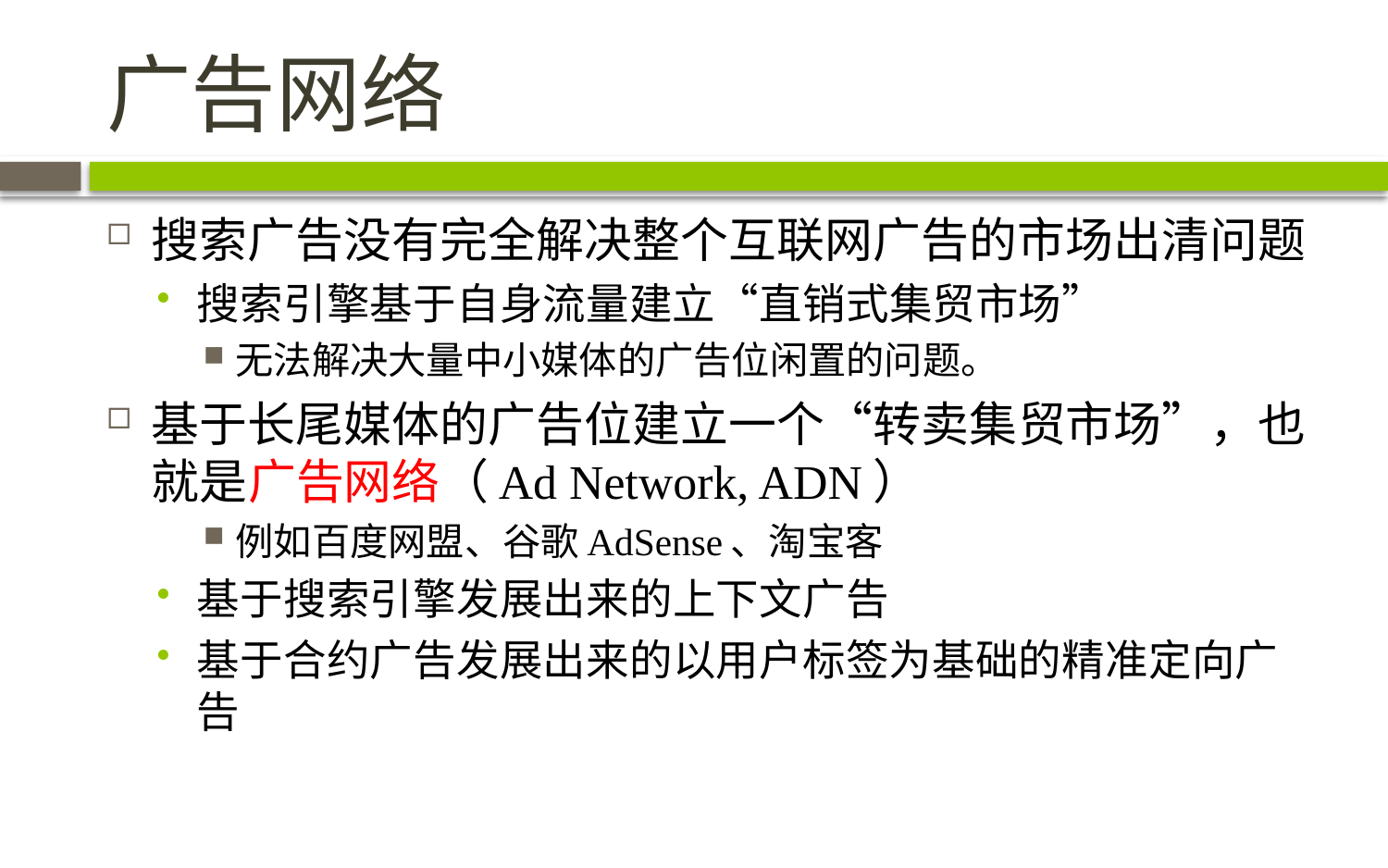

# 广告网络
搜索广告没有完全解决整个互联网广告的市场出清问题
搜索引擎基于自身流量建立“直销式集贸市场”
无法解决大量中小媒体的广告位闲置的问题。
基于长尾媒体的广告位建立一个“转卖集贸市场”，也就是广告网络（Ad Network, ADN）
例如百度网盟、谷歌AdSense、淘宝客
基于搜索引擎发展出来的上下文广告
基于合约广告发展出来的以用户标签为基础的精准定向广告